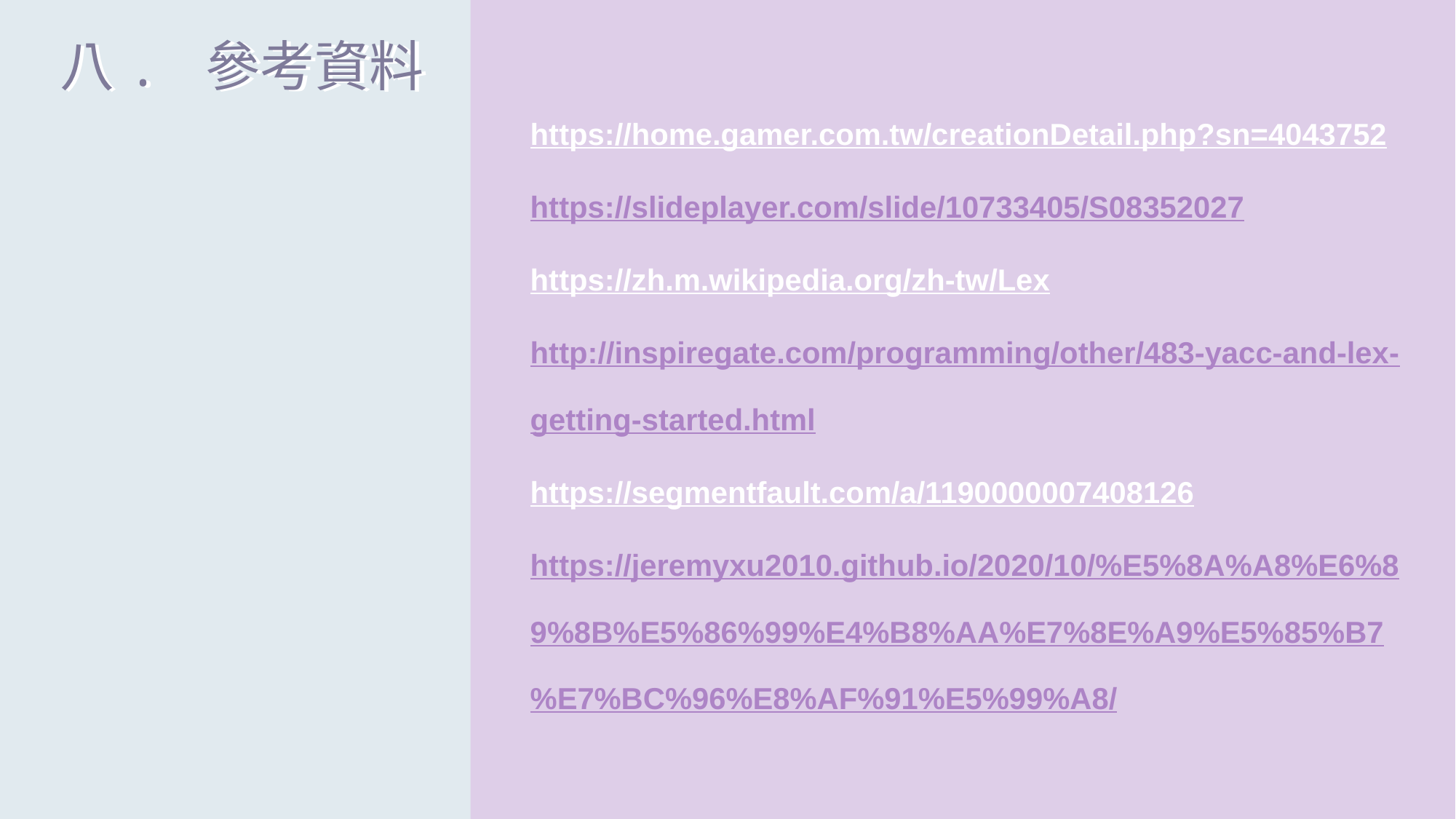

八. 參考資料
八. 參考資料
https://home.gamer.com.tw/creationDetail.php?sn=4043752
https://slideplayer.com/slide/10733405/S08352027
https://zh.m.wikipedia.org/zh-tw/Lex
http://inspiregate.com/programming/other/483-yacc-and-lex-getting-started.html
https://segmentfault.com/a/1190000007408126
https://jeremyxu2010.github.io/2020/10/%E5%8A%A8%E6%89%8B%E5%86%99%E4%B8%AA%E7%8E%A9%E5%85%B7%E7%BC%96%E8%AF%91%E5%99%A8/